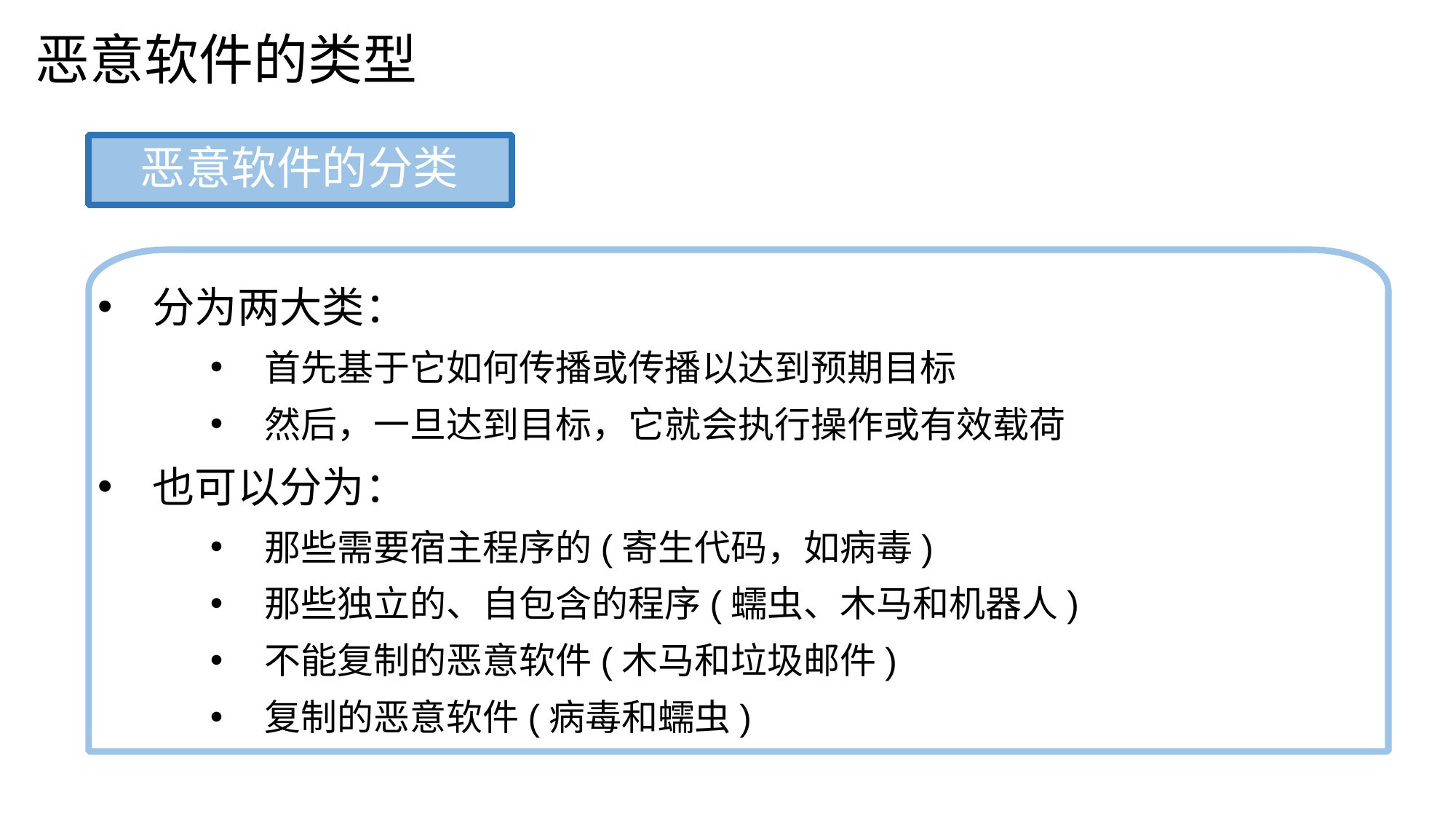

恶意软件的类型

恶意软件的分类
分为两大类：
首先基于它如何传播或传播以达到预期目标
然后，一旦达到目标，它就会执行操作或有效载荷
也可以分为：
那些需要宿主程序的(寄生代码，如病毒)
那些独立的、自包含的程序(蠕虫、木马和机器人)
不能复制的恶意软件(木马和垃圾邮件)
复制的恶意软件(病毒和蠕虫)